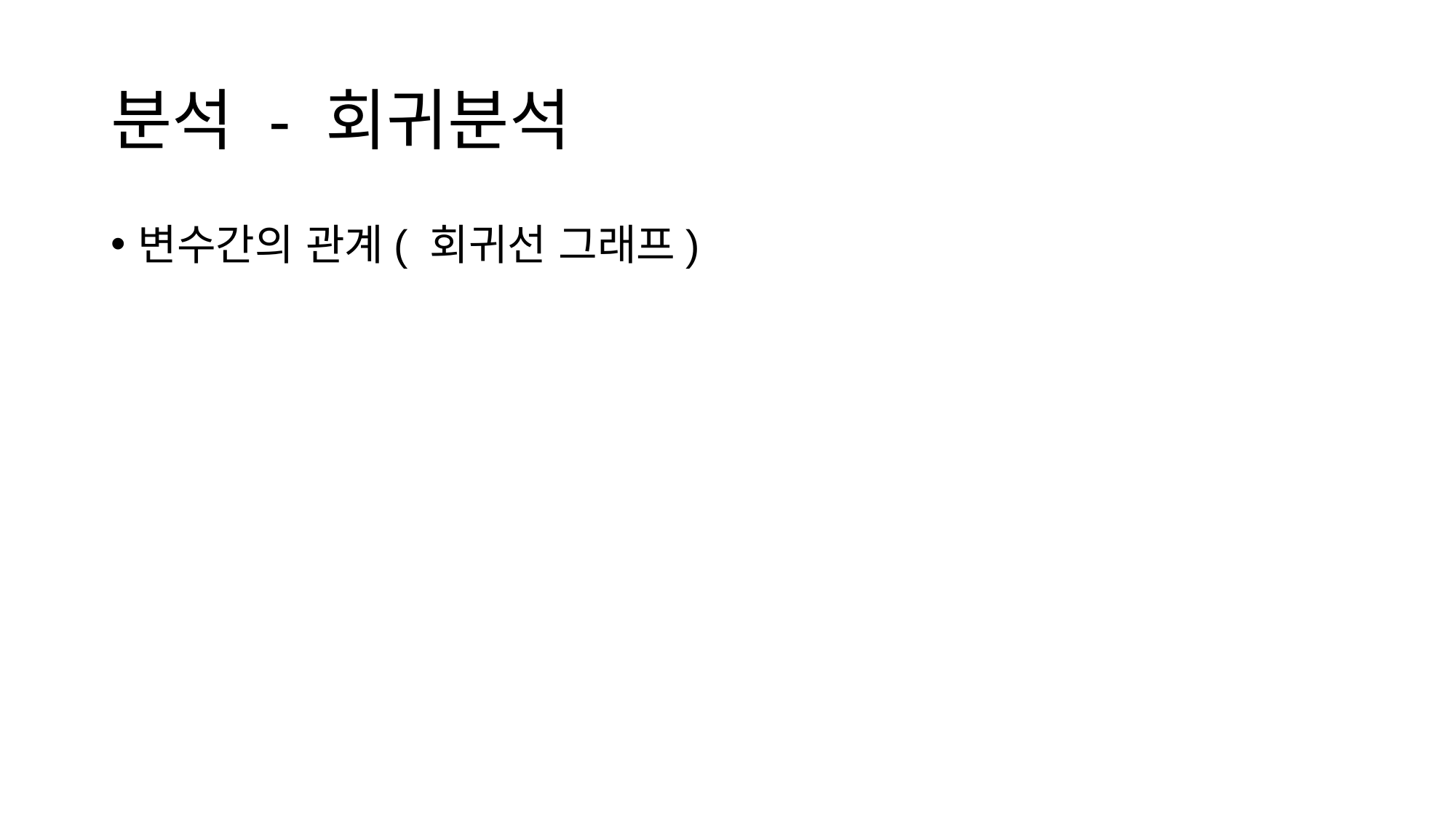

# 분석 - 회귀분석
변수간의 관계( 회귀선 그래프)